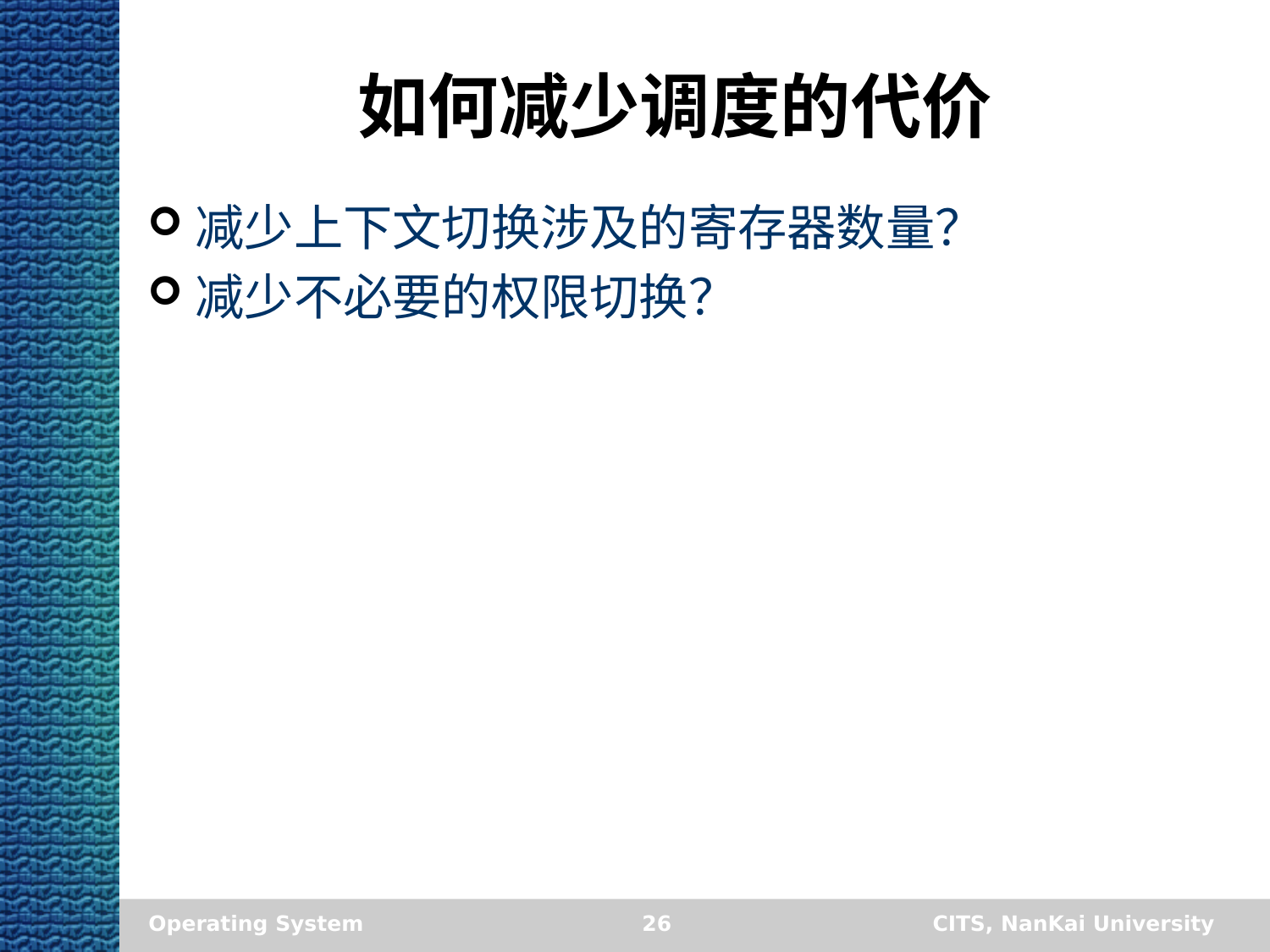

# 如何减少调度的代价
减少上下文切换涉及的寄存器数量？
减少不必要的权限切换？
Operating System
26
CITS, NanKai University